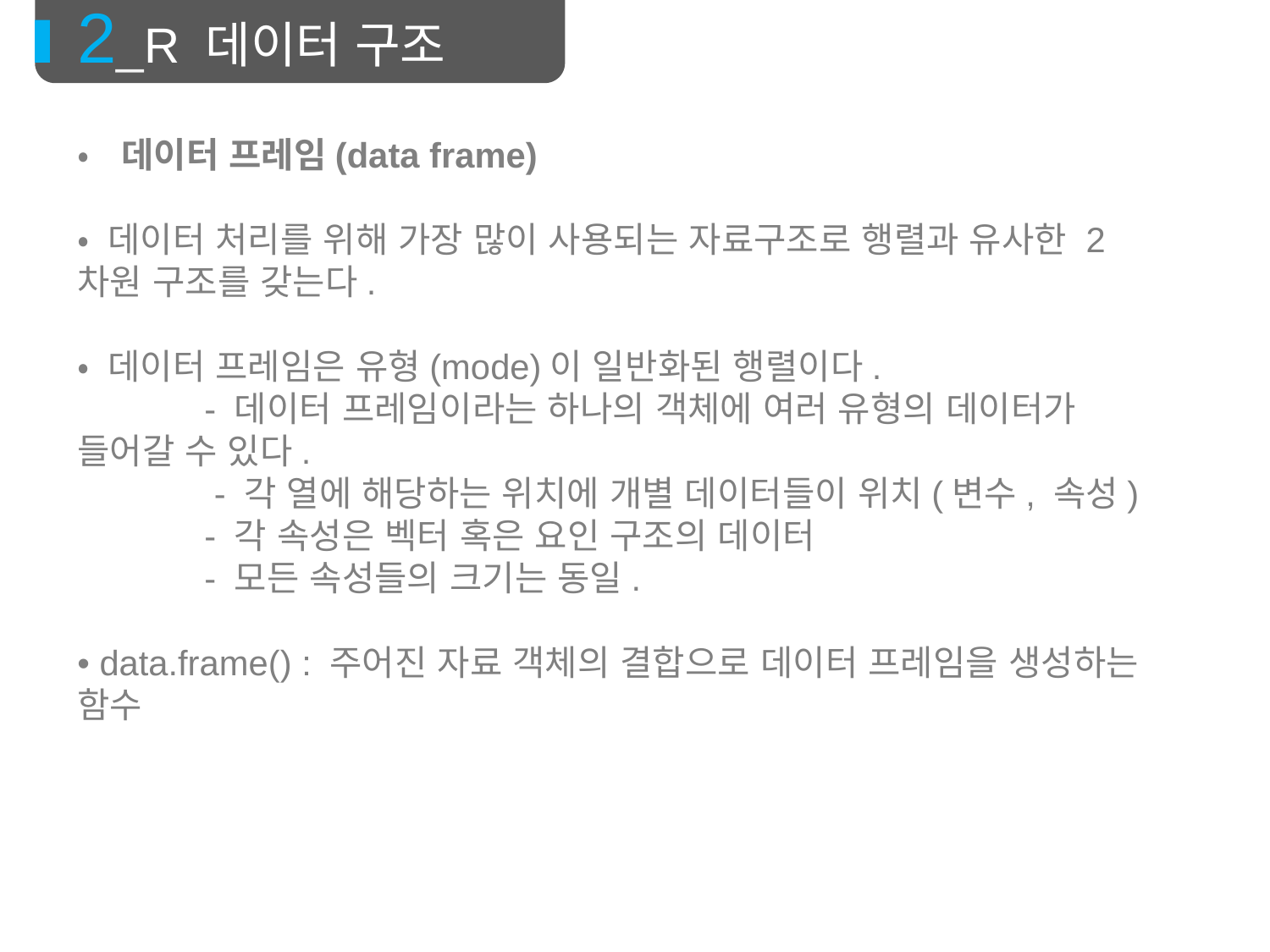

2_R 데이터 구조

•데이터 프레임(data frame)

• 데이터 처리를 위해 가장 많이 사용되는 자료구조로 행렬과 유사한 2차원 구조를 갖는다.

• 데이터 프레임은 유형(mode)이 일반화된 행렬이다.
	- 데이터 프레임이라는 하나의 객체에 여러 유형의 데이터가 	  들어갈 수 있다.
	 - 각 열에 해당하는 위치에 개별 데이터들이 위치(변수, 속성)
 	- 각 속성은 벡터 혹은 요인 구조의 데이터
 	- 모든 속성들의 크기는 동일.

• data.frame() : 주어진 자료 객체의 결합으로 데이터 프레임을 생성하는 함수